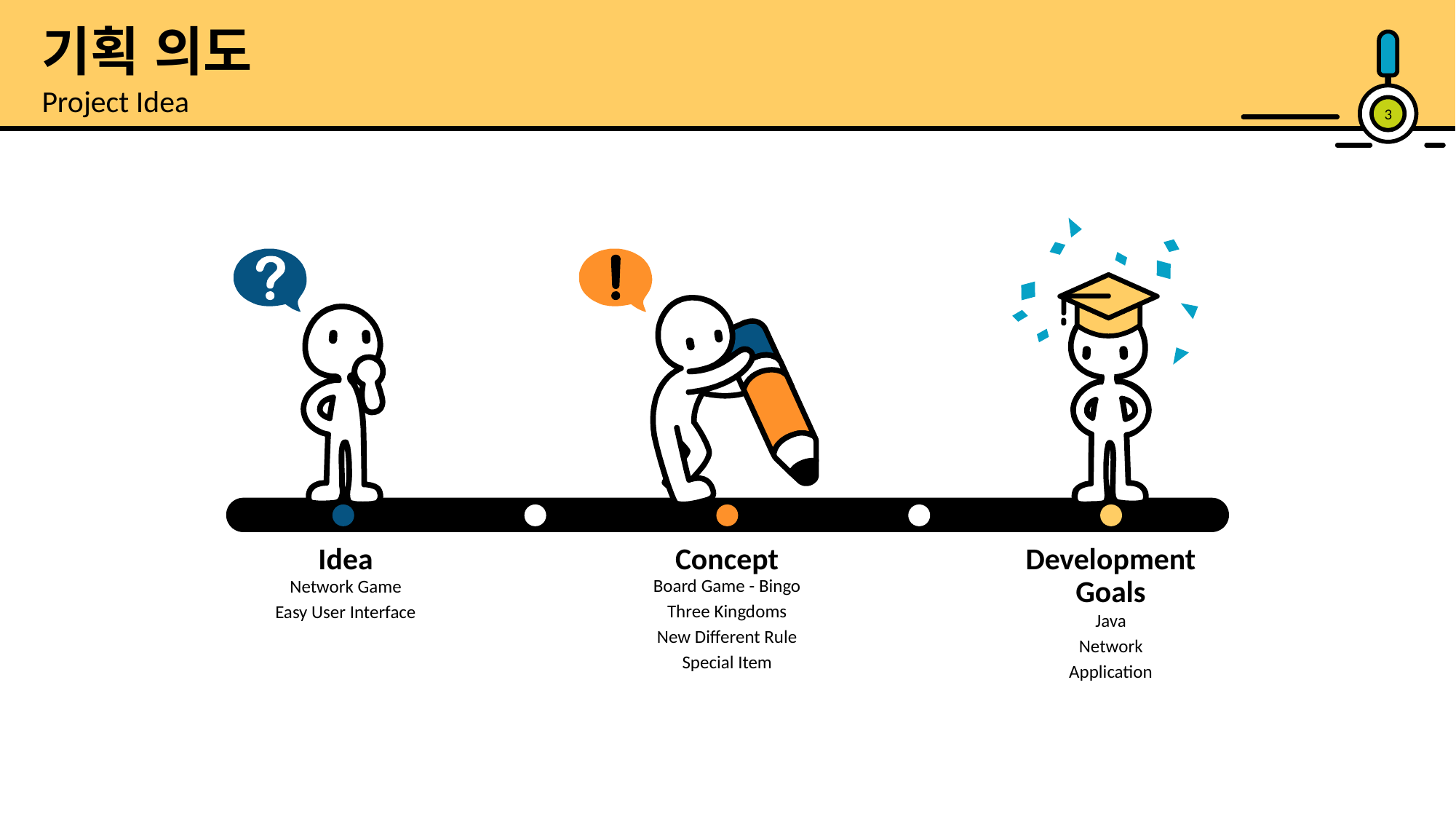

기획 의도
Project Idea
3

Idea
Network Game
Easy User Interface
Concept
Board Game - Bingo
Three Kingdoms
New Different Rule
Special Item
Development Goals
Java
Network
Application